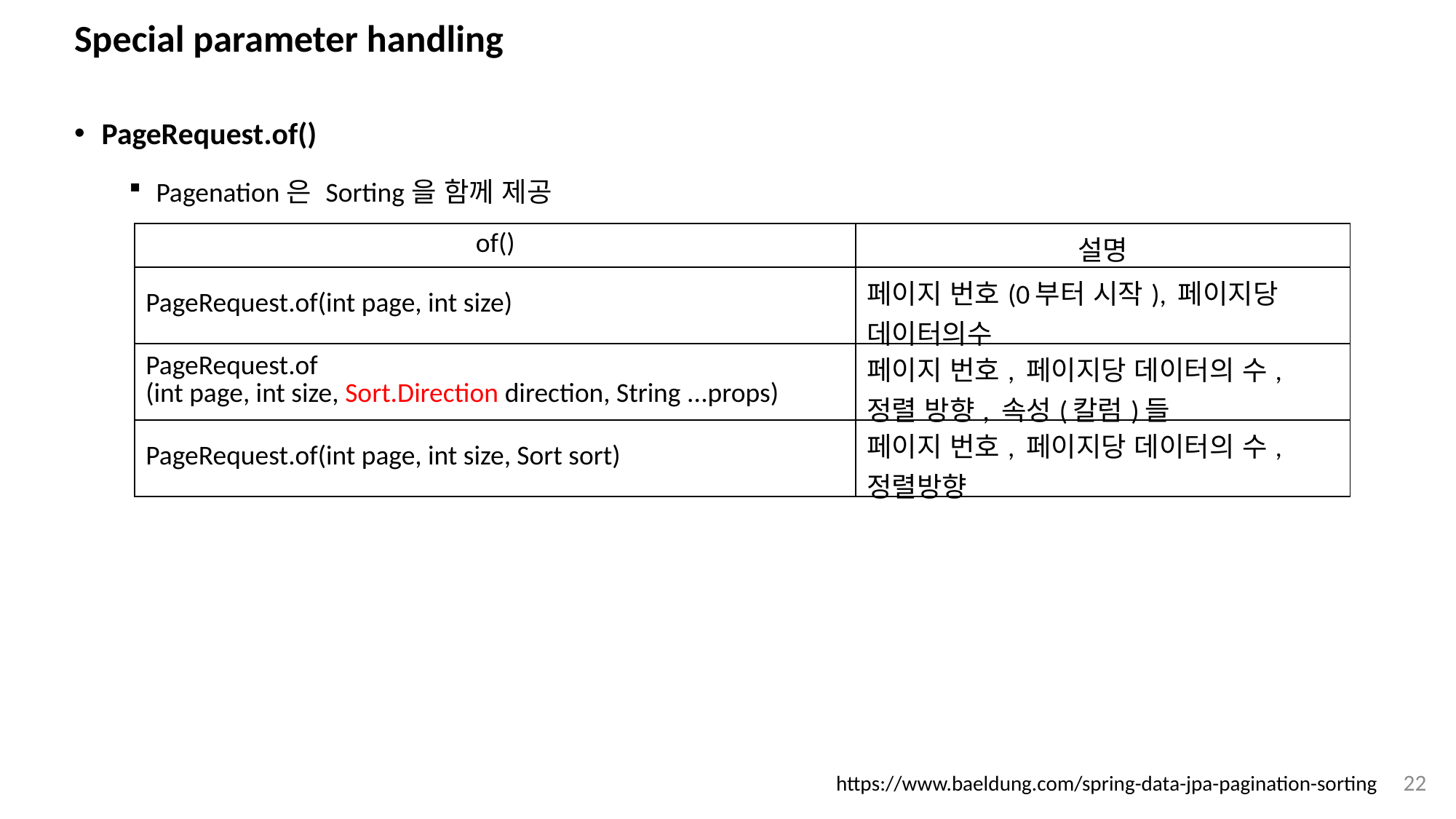

# Special parameter handling
PageRequest.of()
Pagenation은 Sorting을 함께 제공

| of() | 설명 |
| --- | --- |
| PageRequest.of(int page, int size) | 페이지 번호(0부터 시작), 페이지당 데이터의수 |
| PageRequest.of (int page, int size, Sort.Direction direction, String ...props) | 페이지 번호, 페이지당 데이터의 수, 정렬 방향, 속성(칼럼)들 |
| PageRequest.of(int page, int size, Sort sort) | 페이지 번호, 페이지당 데이터의 수, 정렬방향 |
22
https://www.baeldung.com/spring-data-jpa-pagination-sorting